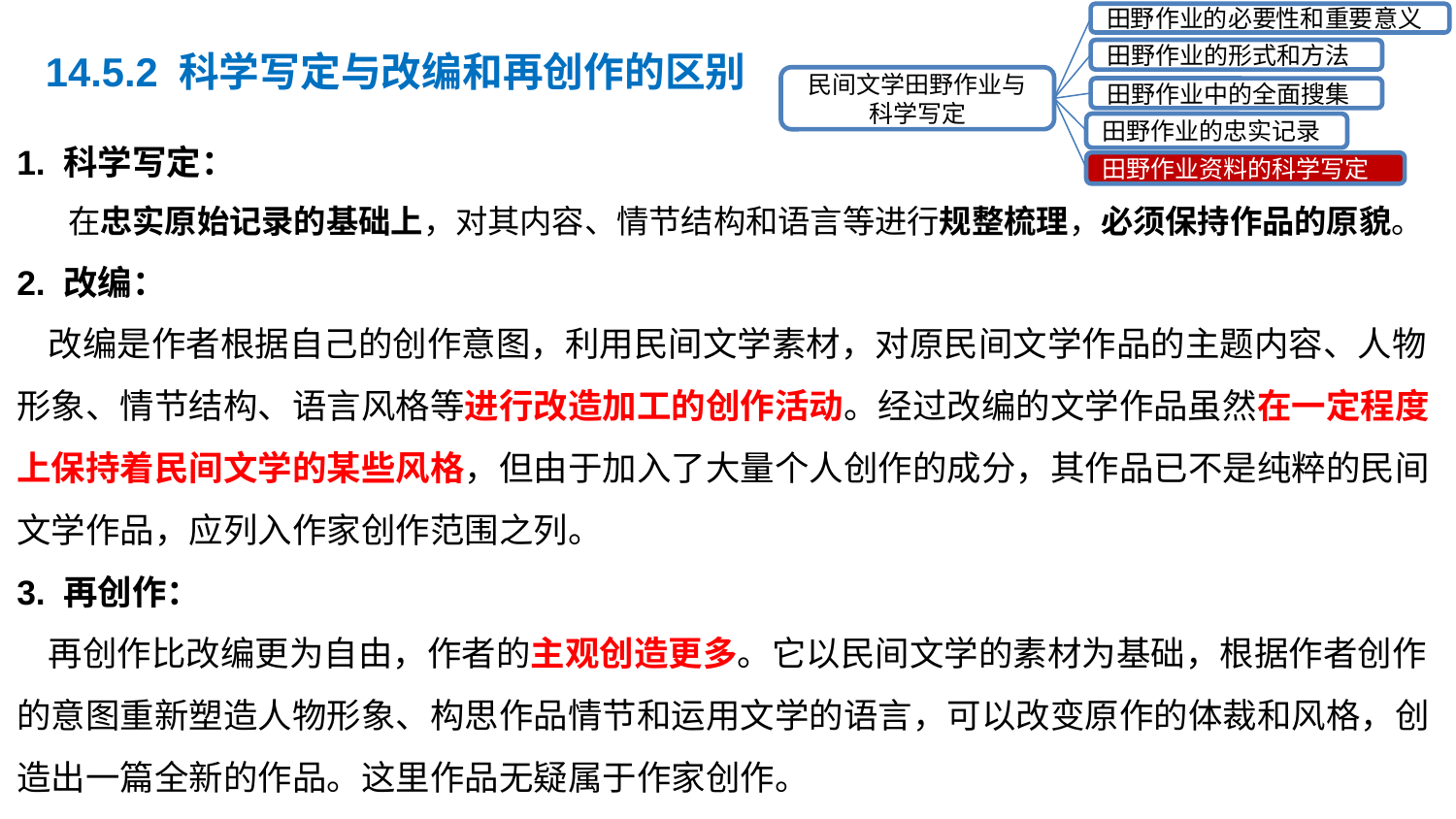

田野作业的必要性和重要意义
田野作业的形式和方法
民间文学田野作业与科学写定
田野作业中的全面搜集
田野作业的忠实记录
田野作业资料的科学写定
14.5.2 科学写定与改编和再创作的区别
1. 科学写定：
      在忠实原始记录的基础上，对其内容、情节结构和语言等进行规整梳理，必须保持作品的原貌。
2. 改编：
   改编是作者根据自己的创作意图，利用民间文学素材，对原民间文学作品的主题内容、人物形象、情节结构、语言风格等进行改造加工的创作活动。经过改编的文学作品虽然在一定程度上保持着民间文学的某些风格，但由于加入了大量个人创作的成分，其作品已不是纯粹的民间文学作品，应列入作家创作范围之列。
3. 再创作：
   再创作比改编更为自由，作者的主观创造更多。它以民间文学的素材为基础，根据作者创作的意图重新塑造人物形象、构思作品情节和运用文学的语言，可以改变原作的体裁和风格，创造出一篇全新的作品。这里作品无疑属于作家创作。